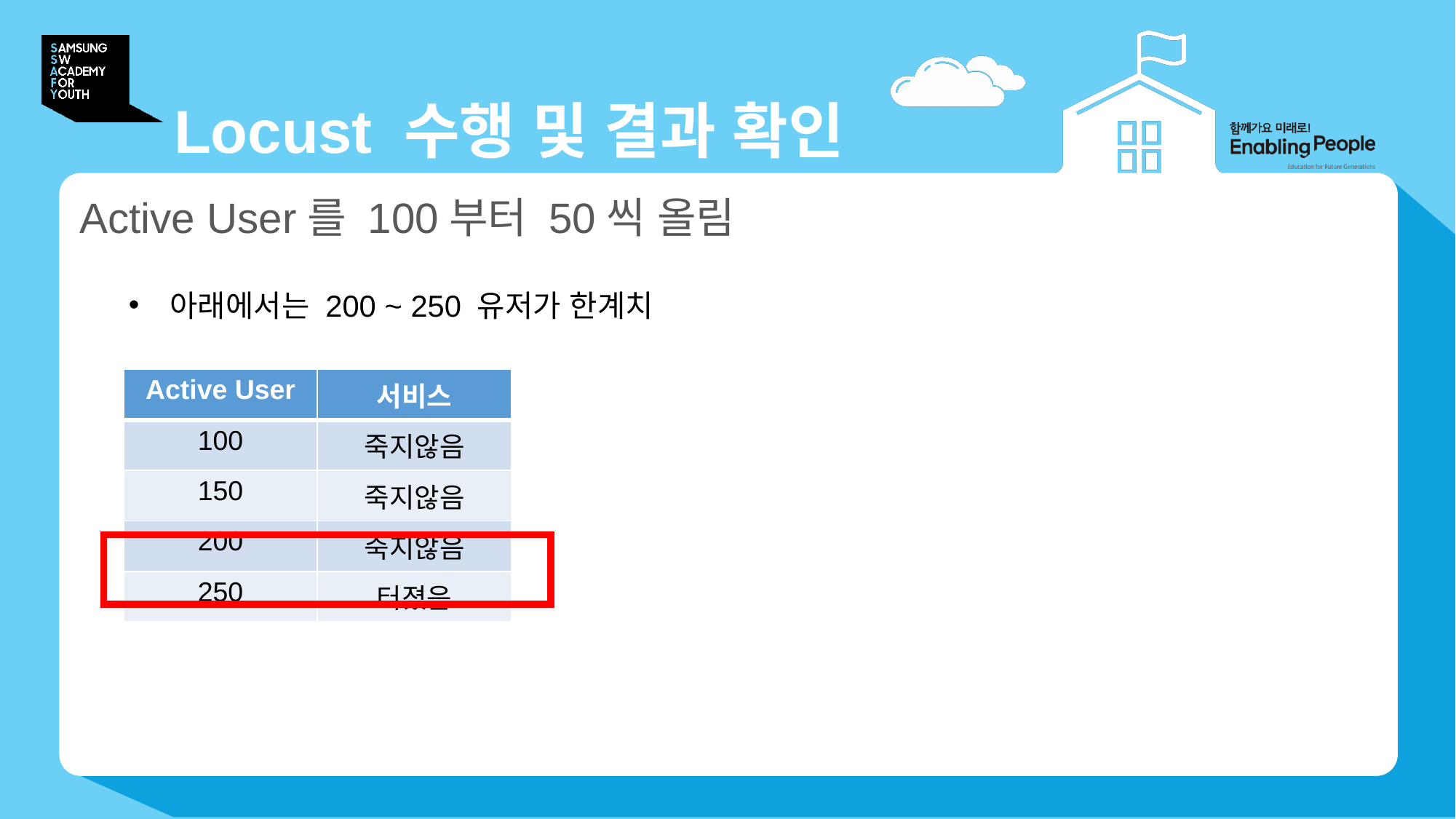

# Locust 수행 및 결과 확인
Active User를 100부터 50씩 올림
아래에서는 200 ~ 250 유저가 한계치
| Active User | 서비스 |
| --- | --- |
| 100 | 죽지않음 |
| 150 | 죽지않음 |
| 200 | 죽지않음 |
| 250 | 터졌음 |